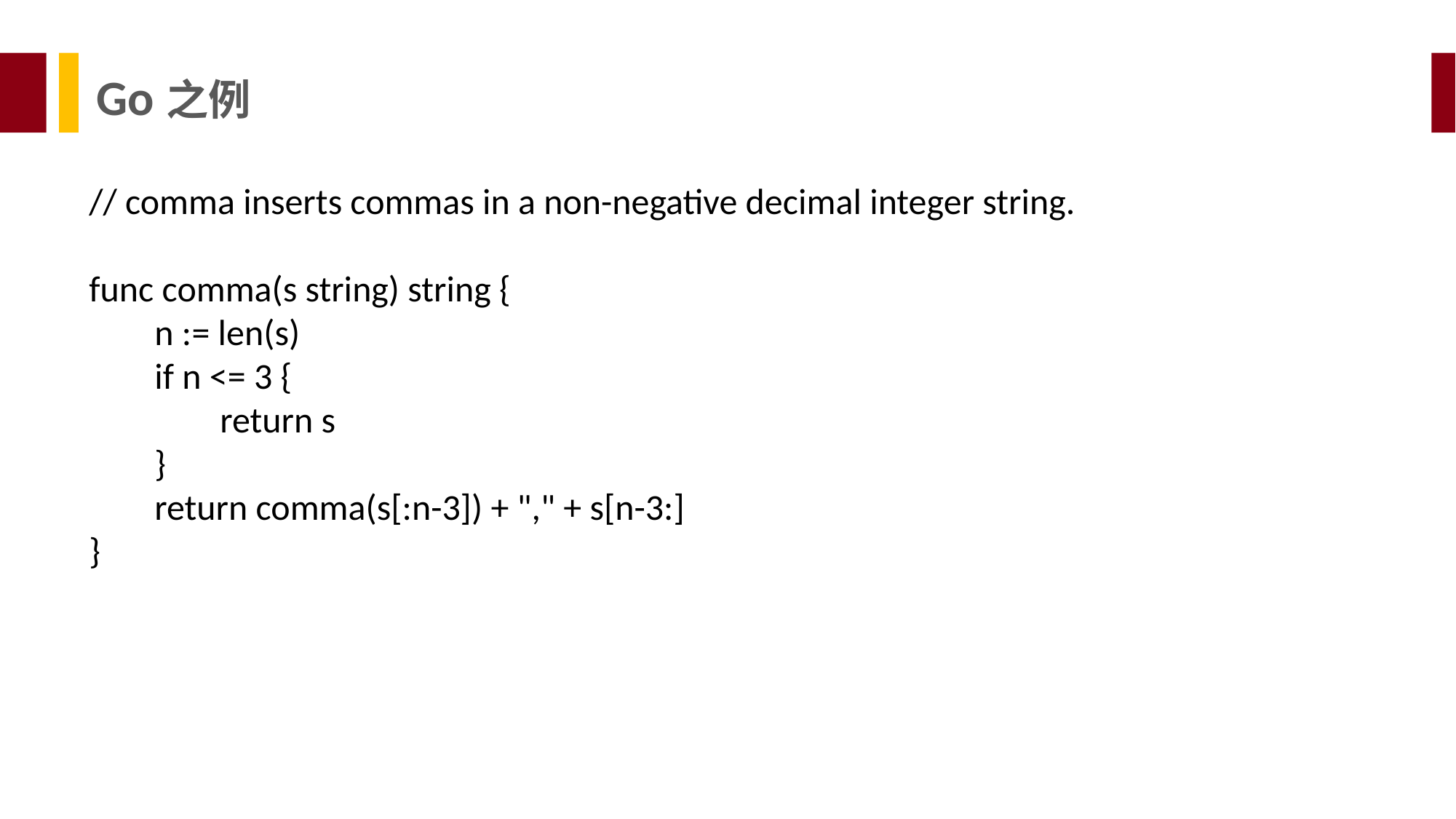

Go之例
// comma inserts commas in a non-negative decimal integer string.

func comma(s string) string {
        n := len(s)
        if n <= 3 {
                return s
        }
        return comma(s[:n-3]) + "," + s[n-3:]
}